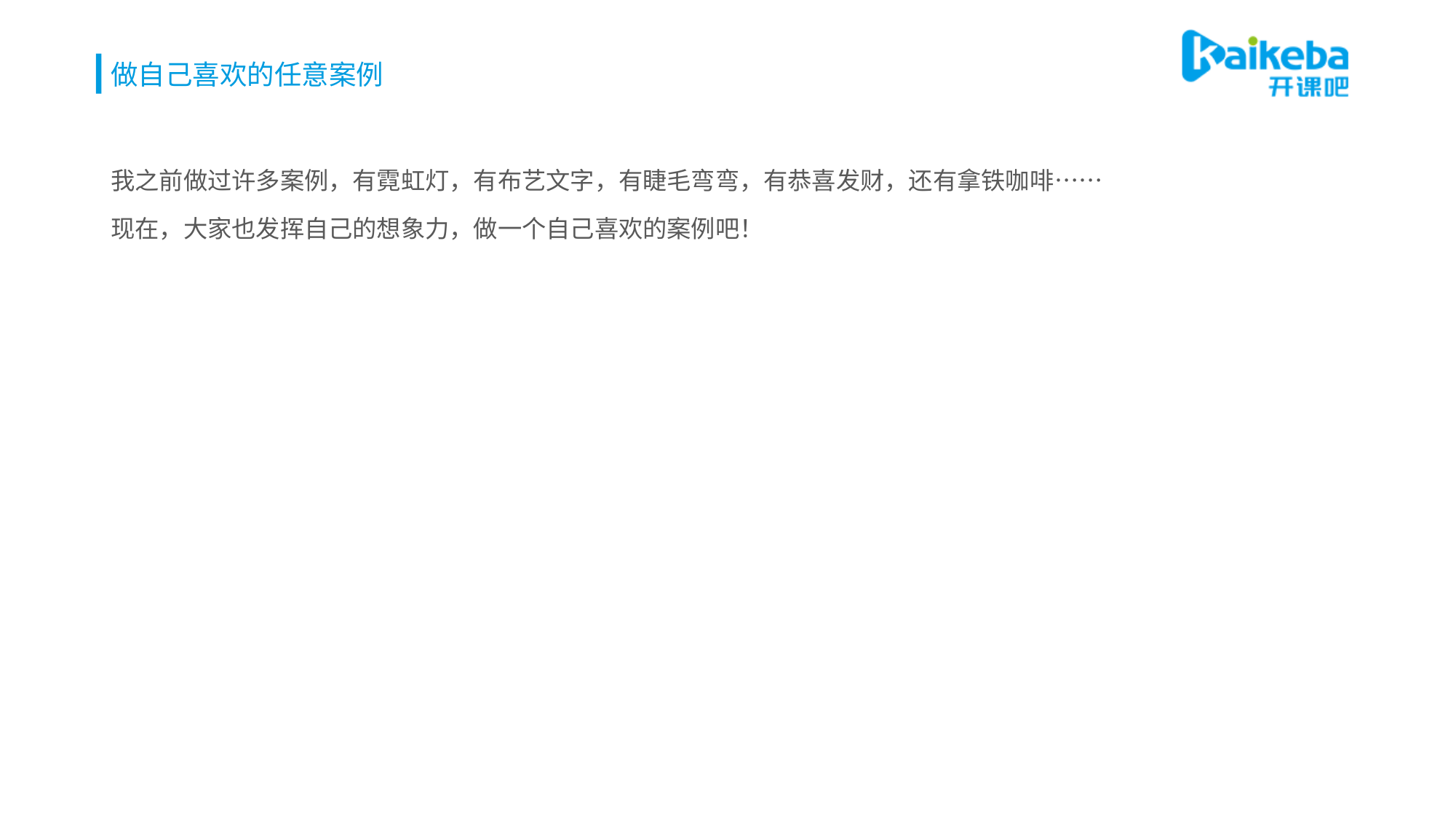

# 做自己喜欢的任意案例

我之前做过许多案例，有霓虹灯，有布艺文字，有睫毛弯弯，有恭喜发财，还有拿铁咖啡……
现在，大家也发挥自己的想象力，做一个自己喜欢的案例吧！